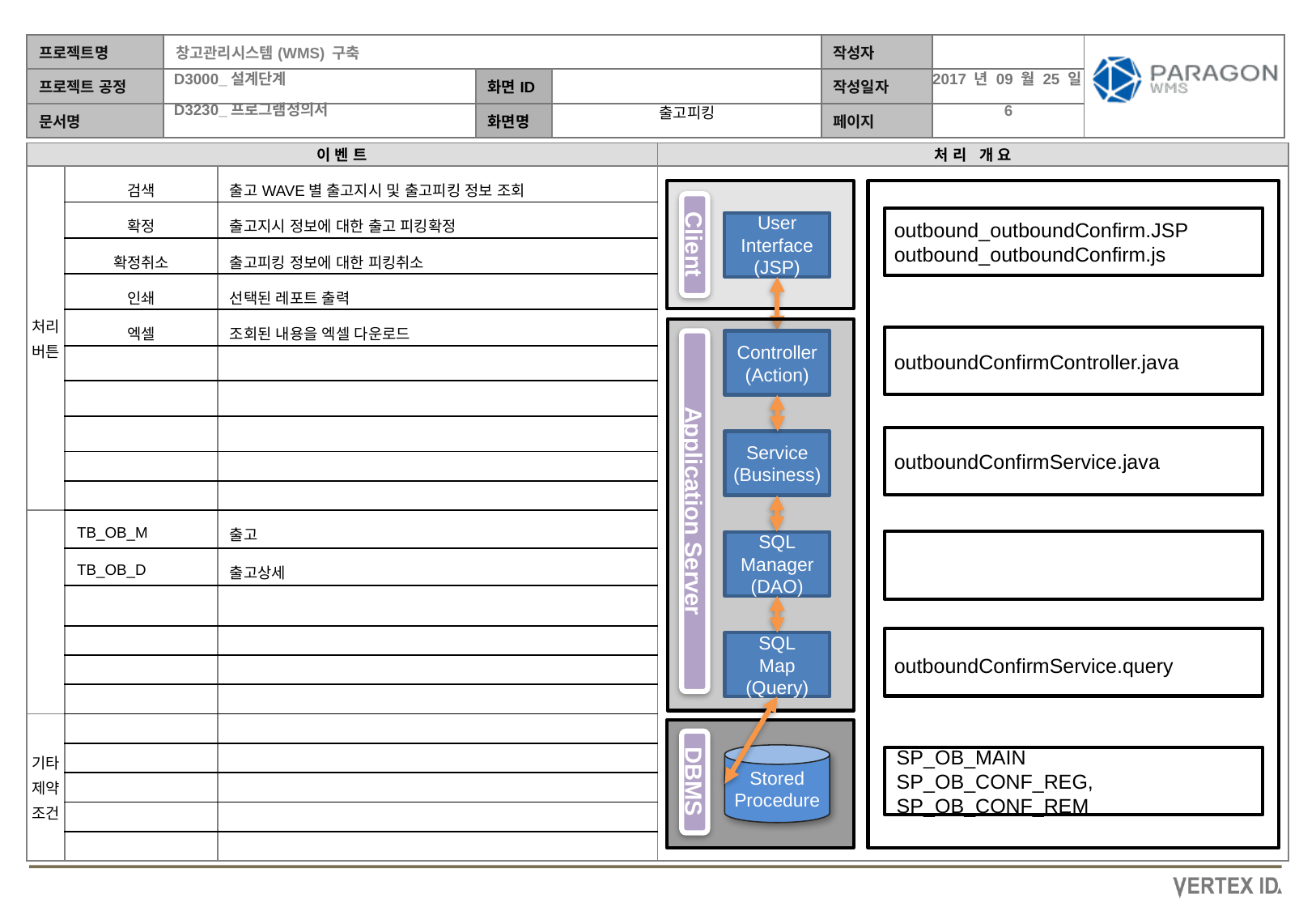

출고피킹
| 이 벤 트 |  |  | 처 리 개 요 |
| --- | --- | --- | --- |
| 처리 버튼 | 검색 | 출고WAVE별 출고지시 및 출고피킹 정보 조회 |  |
|  | 확정 | 출고지시 정보에 대한 출고 피킹확정 |  |
|  | 확정취소 | 출고피킹 정보에 대한 피킹취소 |  |
|  | 인쇄 | 선택된 레포트 출력 |  |
|  | 엑셀 | 조회된 내용을 엑셀 다운로드 |  |
|  |  |  |  |
|  |  |  |  |
|  |  |  |  |
|  |  |  |  |
|  |  |  |  |
|  | TB\_OB\_M | 출고 |  |
|  | TB\_OB\_D | 출고상세 |  |
|  |  |  |  |
|  |  |  |  |
|  |  |  |  |
|  |  |  |  |
| 기타 제약 조건 |  |  |  |
|  |  |  |  |
|  |  |  |  |
|  |  |  |  |
|  |  |  |  |

outbound_outboundConfirm.JSP
outbound_outboundConfirm.js
User
Interface
(JSP)
Client

Controller
(Action)
outboundConfirmController.java

Service
(Business)
outboundConfirmService.java
Application Server
SP_IB_MAIN
SQL
Manager
(DAO)
AIN
SQL
Map
(Query)
outboundConfirmService.query

Stored Procedure

SP_OB_MAIN
SP_OB_CONF_REG, SP_OB_CONF_REM
DBMS